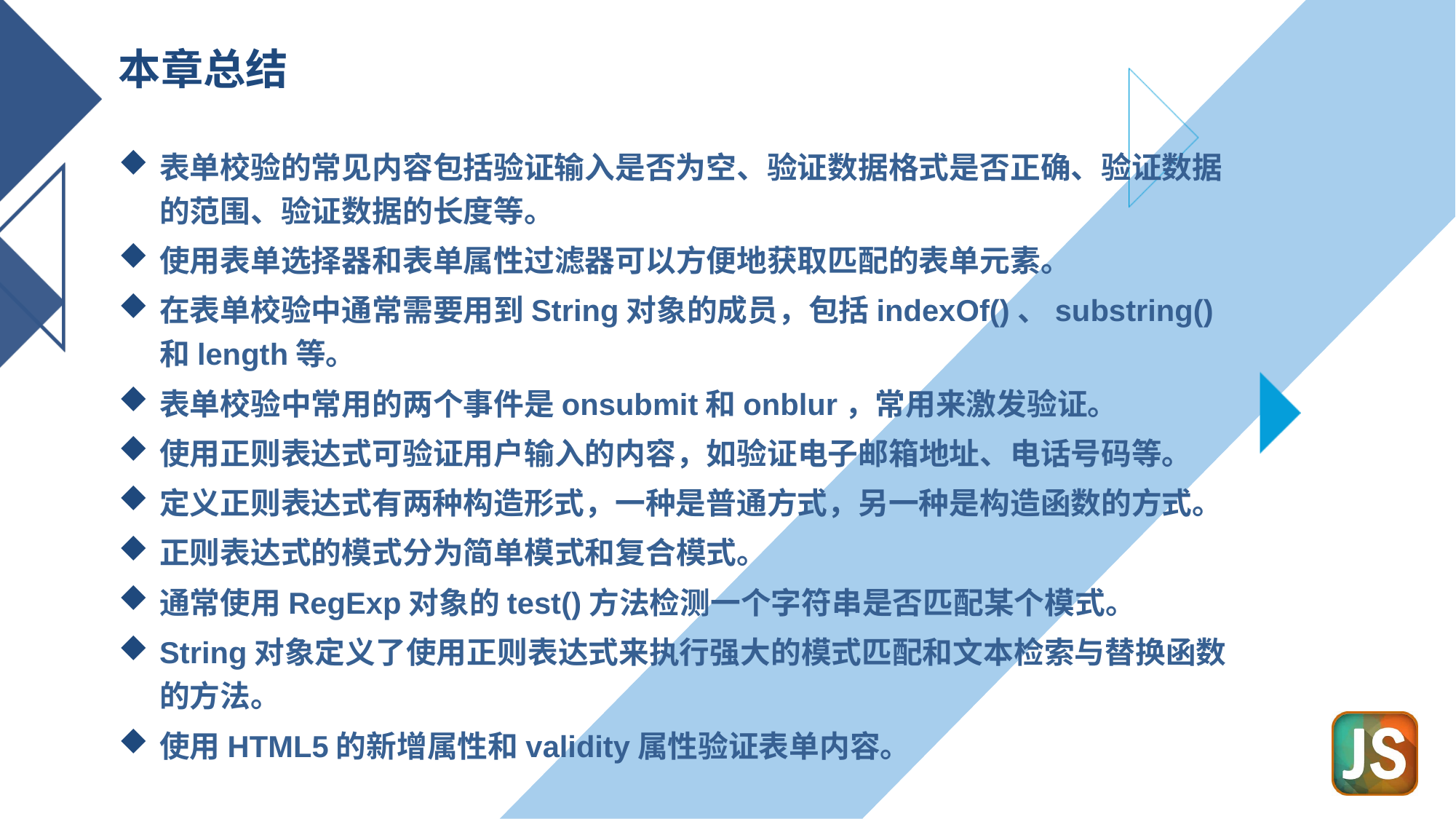

# 本章总结
表单校验的常见内容包括验证输入是否为空、验证数据格式是否正确、验证数据的范围、验证数据的长度等。
使用表单选择器和表单属性过滤器可以方便地获取匹配的表单元素。
在表单校验中通常需要用到String对象的成员，包括indexOf()、substring()和length等。
表单校验中常用的两个事件是onsubmit和onblur，常用来激发验证。
使用正则表达式可验证用户输入的内容，如验证电子邮箱地址、电话号码等。
定义正则表达式有两种构造形式，一种是普通方式，另一种是构造函数的方式。
正则表达式的模式分为简单模式和复合模式。
通常使用RegExp对象的test()方法检测一个字符串是否匹配某个模式。
String对象定义了使用正则表达式来执行强大的模式匹配和文本检索与替换函数的方法。
使用HTML5的新增属性和validity属性验证表单内容。